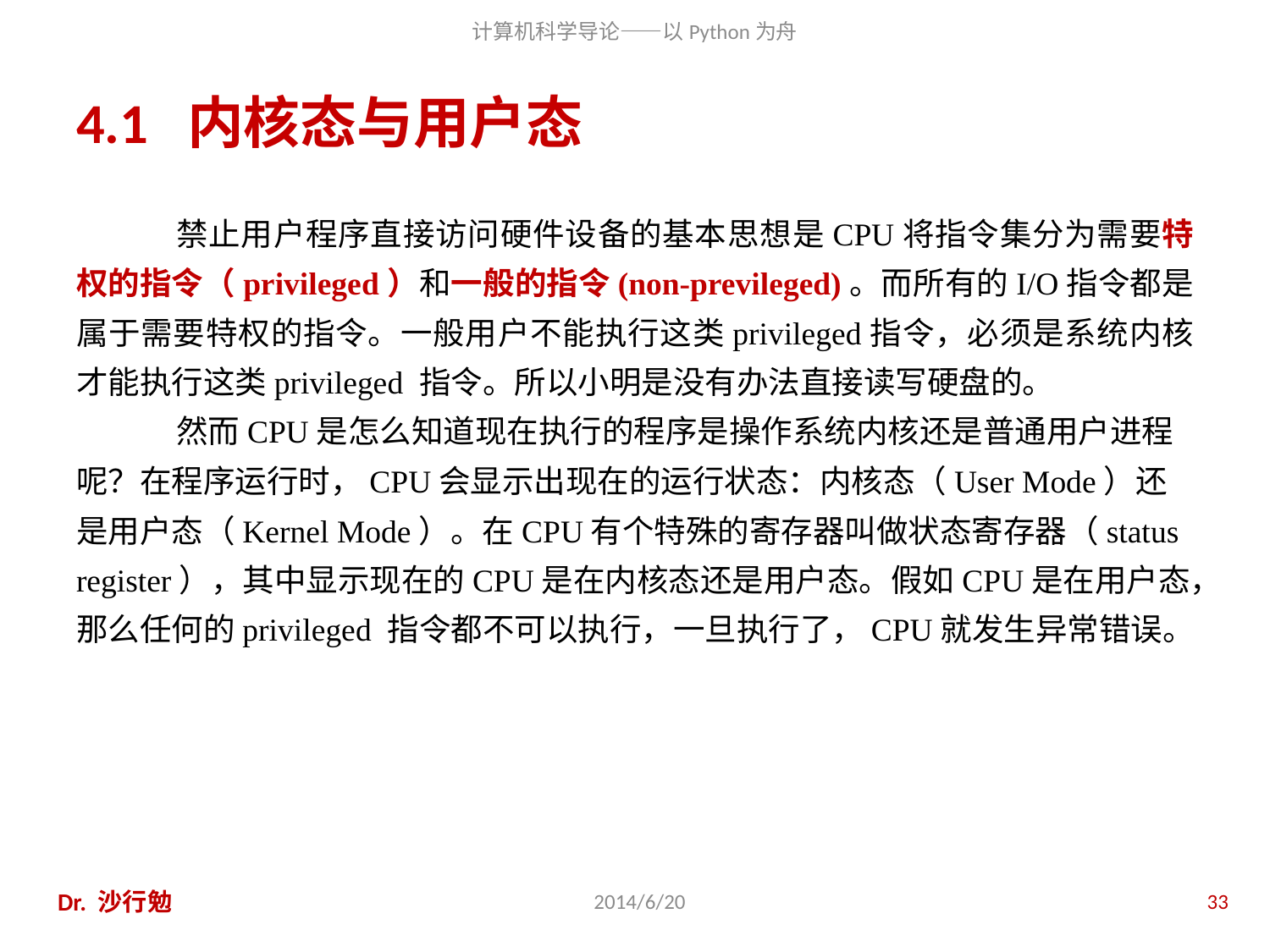

# 4.1  内核态与用户态
禁止用户程序直接访问硬件设备的基本思想是CPU将指令集分为需要特权的指令（privileged）和一般的指令(non-previleged)。而所有的I/O指令都是属于需要特权的指令。一般用户不能执行这类privileged指令，必须是系统内核才能执行这类privileged 指令。所以小明是没有办法直接读写硬盘的。
然而CPU是怎么知道现在执行的程序是操作系统内核还是普通用户进程呢？在程序运行时，CPU会显示出现在的运行状态：内核态（User Mode）还是用户态（Kernel Mode）。在CPU有个特殊的寄存器叫做状态寄存器（status register），其中显示现在的CPU是在内核态还是用户态。假如CPU是在用户态，那么任何的privileged 指令都不可以执行，一旦执行了，CPU就发生异常错误。

Dr. 沙行勉
2014/6/20
33